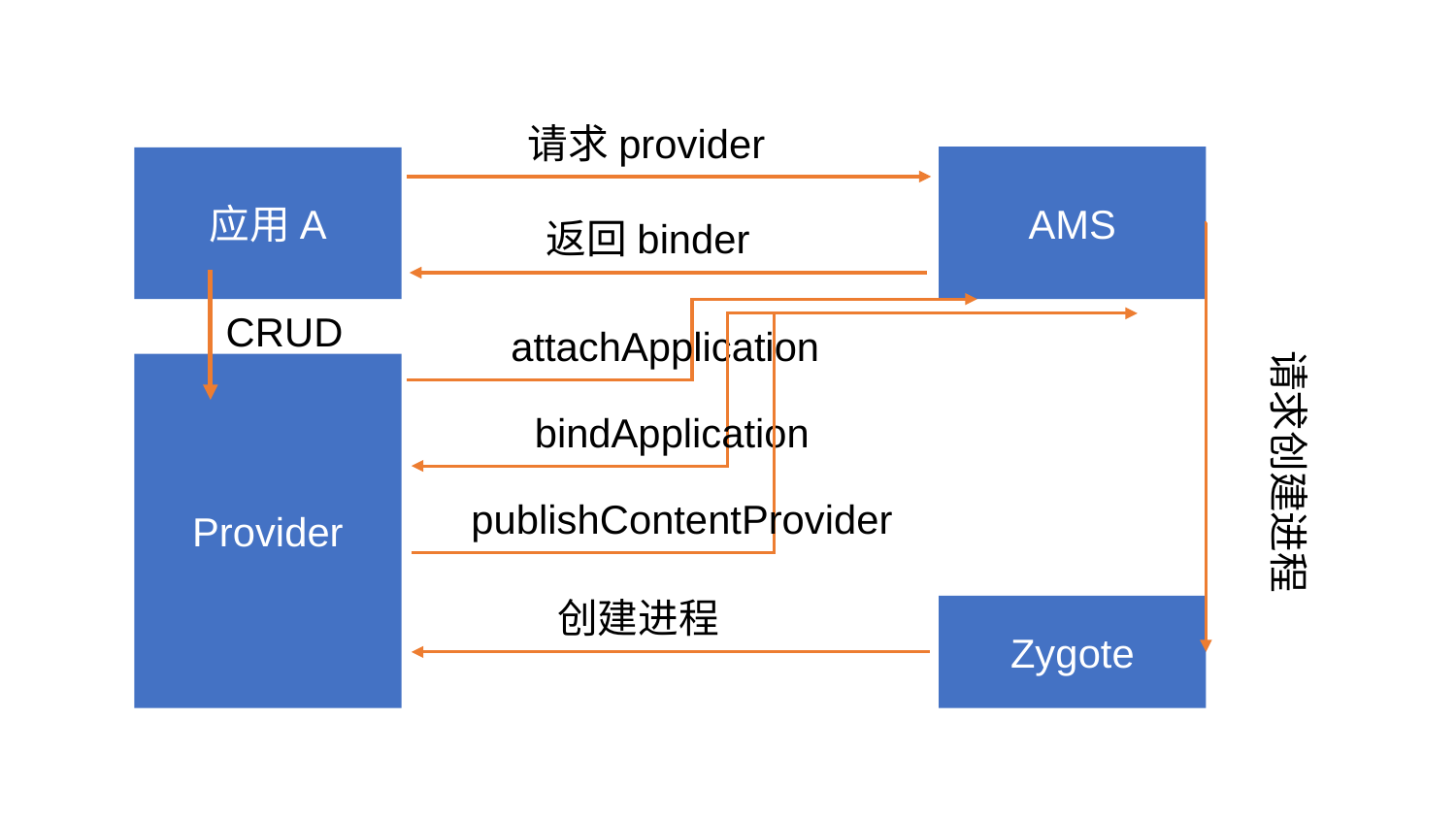

请求provider
AMS
应用A
返回binder
CRUD
attachApplication
请求创建进程
Provider
bindApplication
publishContentProvider
创建进程
Zygote